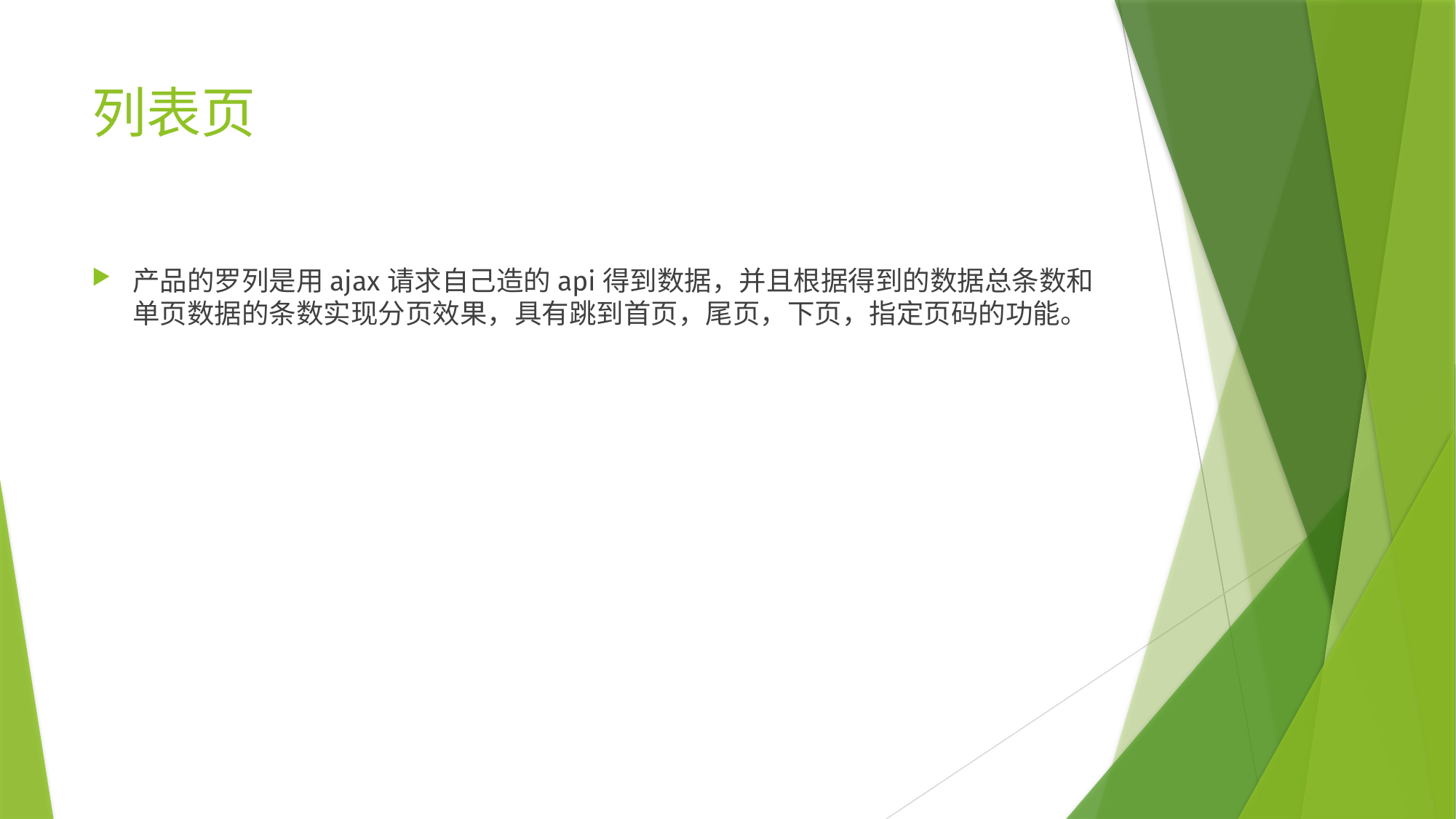

# 列表页
产品的罗列是用ajax请求自己造的api得到数据，并且根据得到的数据总条数和单页数据的条数实现分页效果，具有跳到首页，尾页，下页，指定页码的功能。